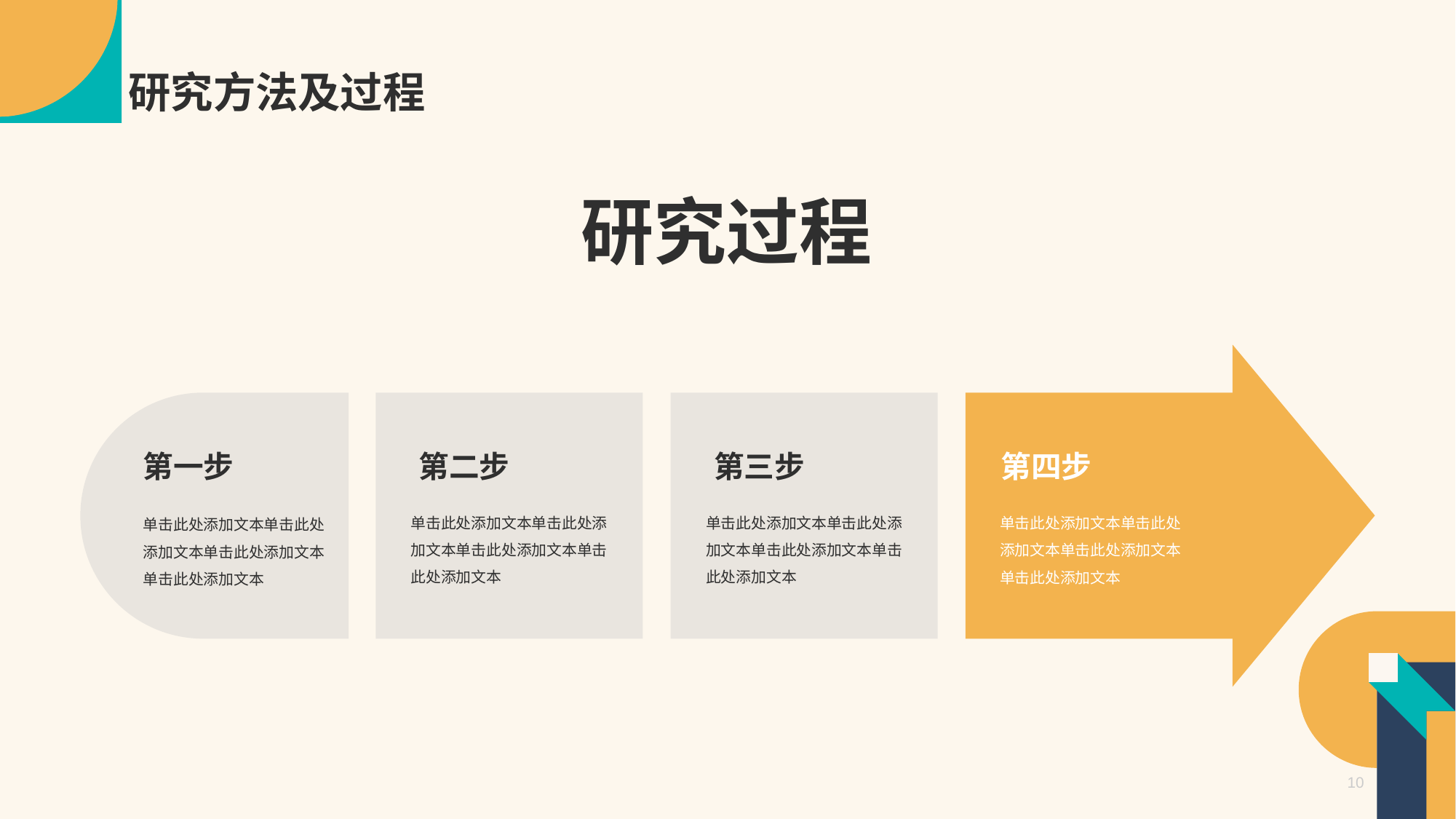

# 研究方法及过程
研究过程

单击此处添加文本单击此处添加文本单击此处添加文本单击此处添加文本
第四步
单击此处添加文本单击此处添加文本单击此处添加文本单击此处添加文本
第一步
单击此处添加文本单击此处添加文本单击此处添加文本单击此处添加文本
第二步
单击此处添加文本单击此处添加文本单击此处添加文本单击此处添加文本
第三步
10